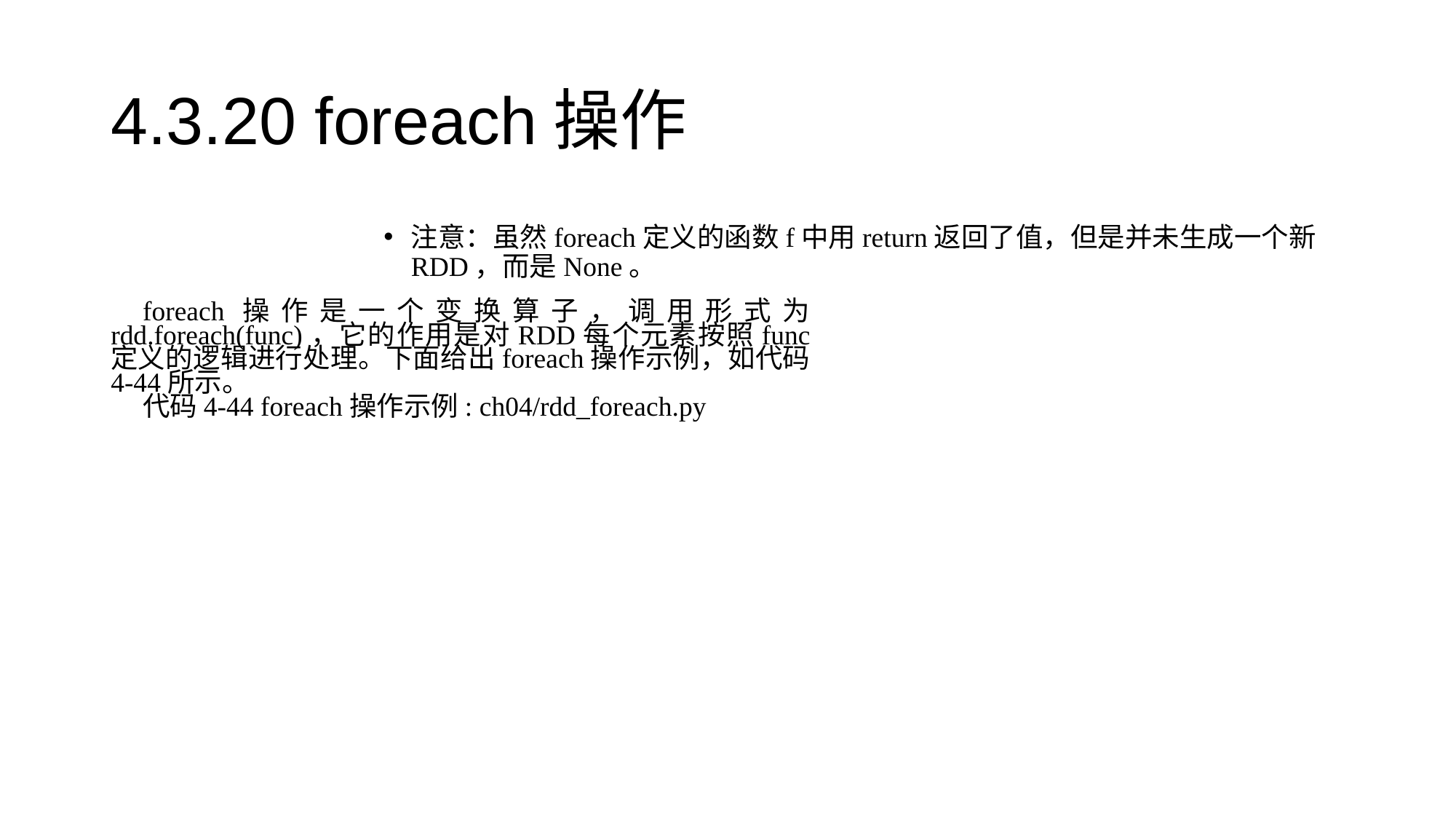

# 4.3.20 foreach操作
注意：虽然foreach定义的函数f中用return返回了值，但是并未生成一个新RDD，而是None。
foreach操作是一个变换算子，调用形式为rdd.foreach(func)，它的作用是对RDD每个元素按照func定义的逻辑进行处理。下面给出foreach操作示例，如代码4-44所示。
代码4-44 foreach操作示例: ch04/rdd_foreach.py